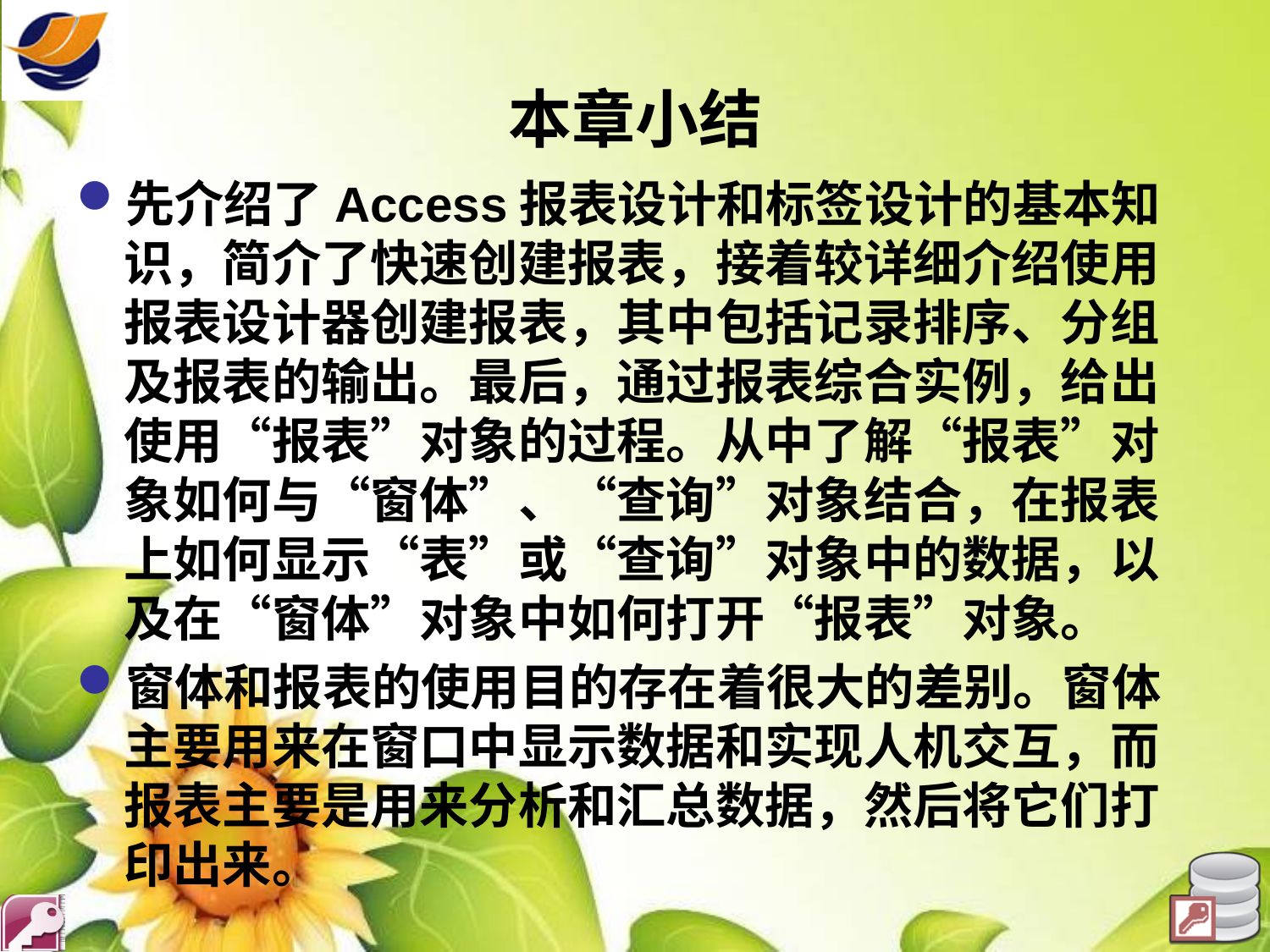

# 本章小结
先介绍了Access报表设计和标签设计的基本知识，简介了快速创建报表，接着较详细介绍使用报表设计器创建报表，其中包括记录排序、分组及报表的输出。最后，通过报表综合实例，给出使用“报表”对象的过程。从中了解“报表”对象如何与“窗体”、“查询”对象结合，在报表上如何显示“表”或“查询”对象中的数据，以及在“窗体”对象中如何打开“报表”对象。
窗体和报表的使用目的存在着很大的差别。窗体主要用来在窗口中显示数据和实现人机交互，而报表主要是用来分析和汇总数据，然后将它们打印出来。